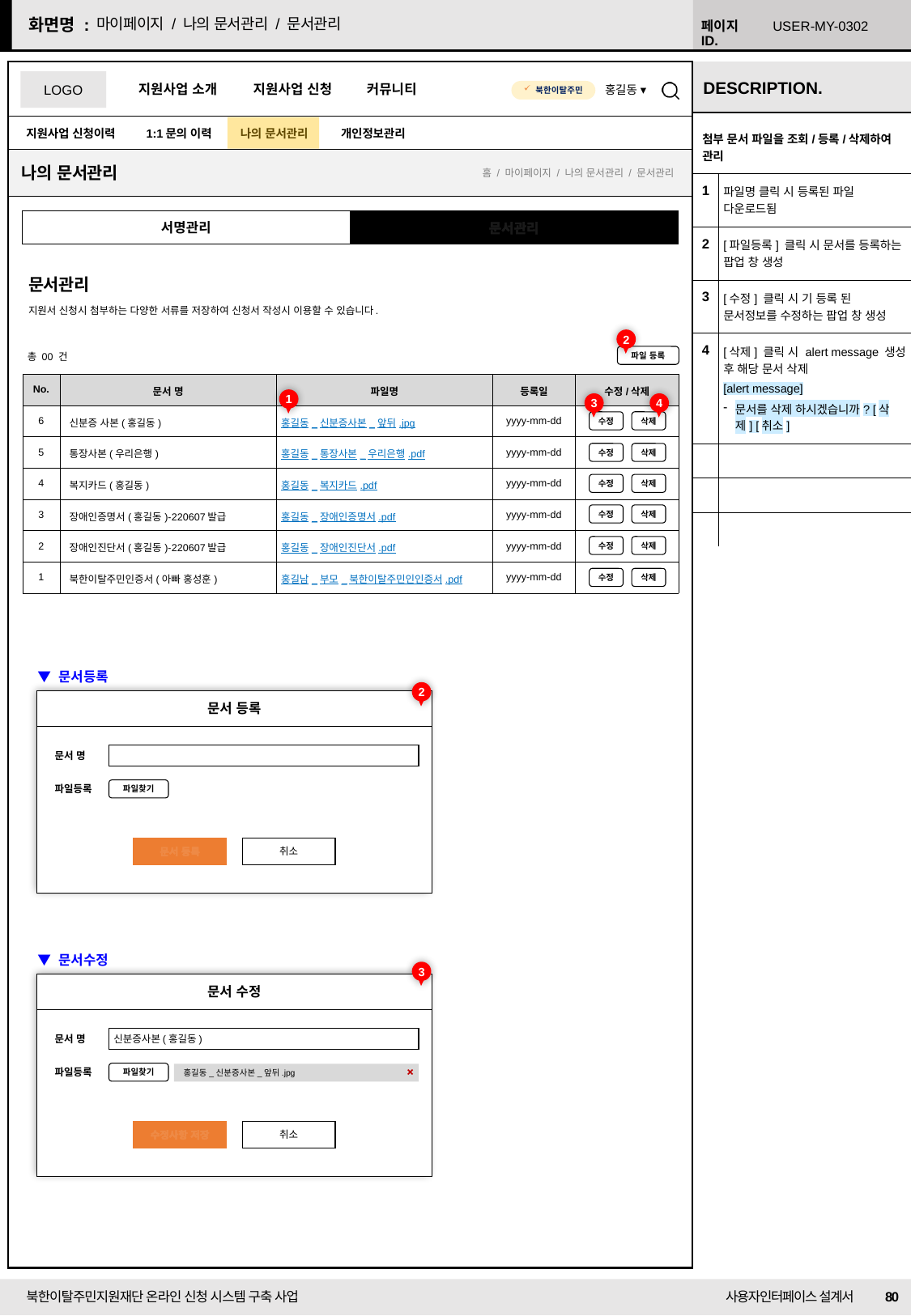

마이페이지 / 나의 문서관리 / 문서관리
USER-MY-0302

| 첨부 문서 파일을 조회/등록/삭제하여 관리 |  |
| --- | --- |
| 1 | 파일명 클릭 시 등록된 파일 다운로드됨 |
| 2 | [파일등록] 클릭 시 문서를 등록하는 팝업 창 생성 |
| 3 | [수정] 클릭 시 기 등록 된 문서정보를 수정하는 팝업 창 생성 |
| 4 | [삭제] 클릭 시 alert message 생성 후 해당 문서 삭제 [alert message] 문서를 삭제 하시겠습니까? [삭제] [취소] |
|  |  |
|  |  |
|  |  |
나의 문서관리
홈 / 마이페이지 / 나의 문서관리 / 문서관리
서명관리
문서관리
문서관리
지원서 신청시 첨부하는 다양한 서류를 저장하여 신청서 작성시 이용할 수 있습니다.
2
총 00 건
파일 등록
| No. | 문서 명 | 파일명 | 등록일 | 수정/삭제 |
| --- | --- | --- | --- | --- |
| 6 | 신분증 사본(홍길동) | 홍길동\_신분증사본\_앞뒤.jpg | yyyy-mm-dd |  |
| 5 | 통장사본(우리은행) | 홍길동\_통장사본\_우리은행.pdf | yyyy-mm-dd |  |
| 4 | 복지카드(홍길동) | 홍길동\_복지카드.pdf | yyyy-mm-dd |  |
| 3 | 장애인증명서(홍길동)-220607발급 | 홍길동\_장애인증명서.pdf | yyyy-mm-dd |  |
| 2 | 장애인진단서(홍길동)-220607발급 | 홍길동\_장애인진단서.pdf | yyyy-mm-dd |  |
| 1 | 북한이탈주민인증서(아빠 홍성훈) | 홍길남\_부모\_북한이탈주민인인증서.pdf | yyyy-mm-dd |  |
1
3
4
수정
삭제
수정
삭제
수정
삭제
수정
삭제
수정
삭제
수정
삭제
▼ 문서등록

문서 등록
문서 명

파일등록
파일찾기
문서 등록
취소
2
▼ 문서수정

문서 수정
문서 명
신분증사본(홍길동)
파일등록
파일찾기
홍길동_신분증사본_앞뒤.jpg
+
수정사항 저장
취소
3
80